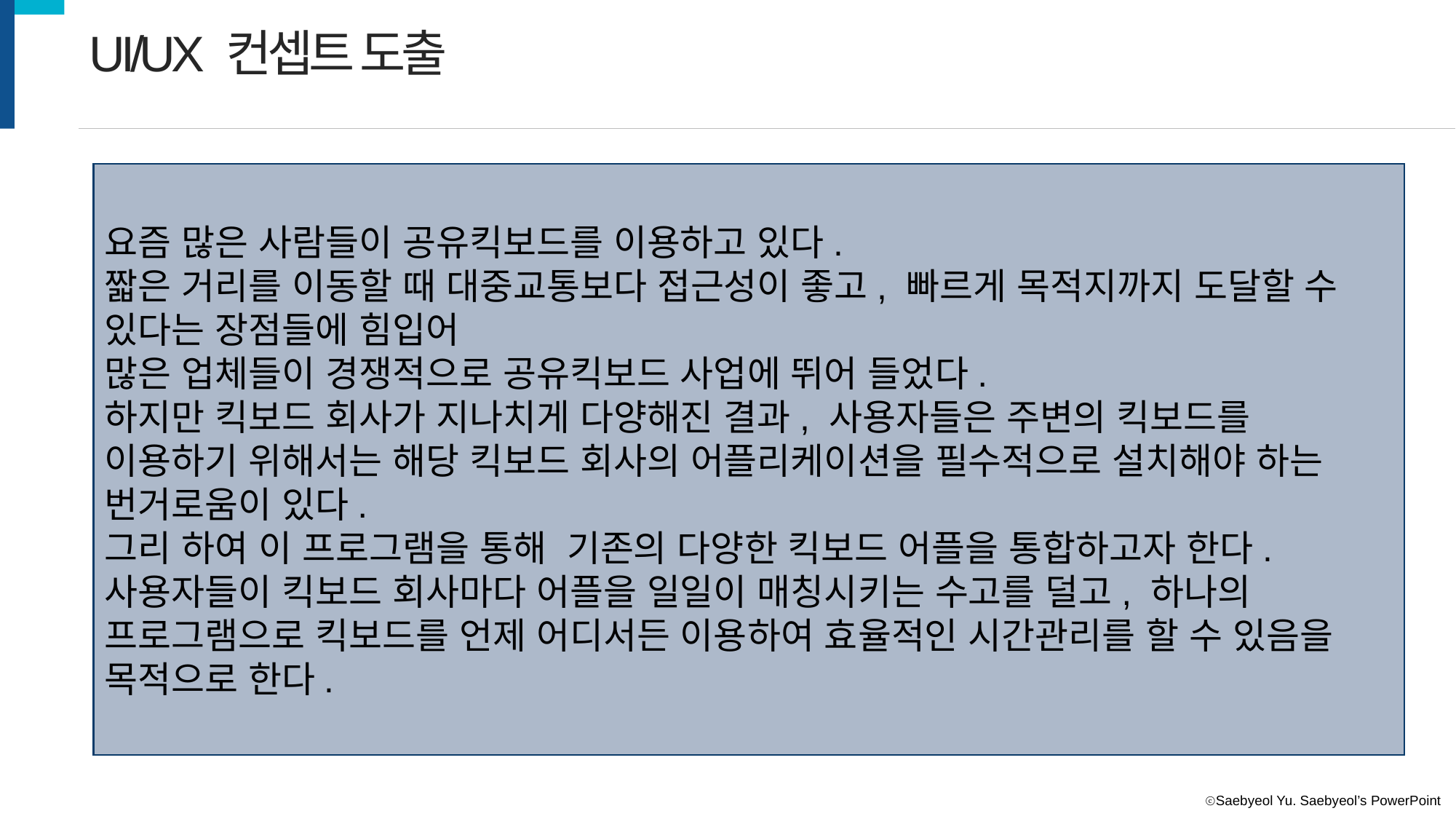

UI/UX 컨셉트 도출
요즘 많은 사람들이 공유킥보드를 이용하고 있다.
짧은 거리를 이동할 때 대중교통보다 접근성이 좋고, 빠르게 목적지까지 도달할 수 있다는 장점들에 힘입어
많은 업체들이 경쟁적으로 공유킥보드 사업에 뛰어 들었다.
하지만 킥보드 회사가 지나치게 다양해진 결과, 사용자들은 주변의 킥보드를 이용하기 위해서는 해당 킥보드 회사의 어플리케이션을 필수적으로 설치해야 하는 번거로움이 있다.
그리 하여 이 프로그램을 통해  기존의 다양한 킥보드 어플을 통합하고자 한다.
사용자들이 킥보드 회사마다 어플을 일일이 매칭시키는 수고를 덜고, 하나의 프로그램으로 킥보드를 언제 어디서든 이용하여 효율적인 시간관리를 할 수 있음을 목적으로 한다.